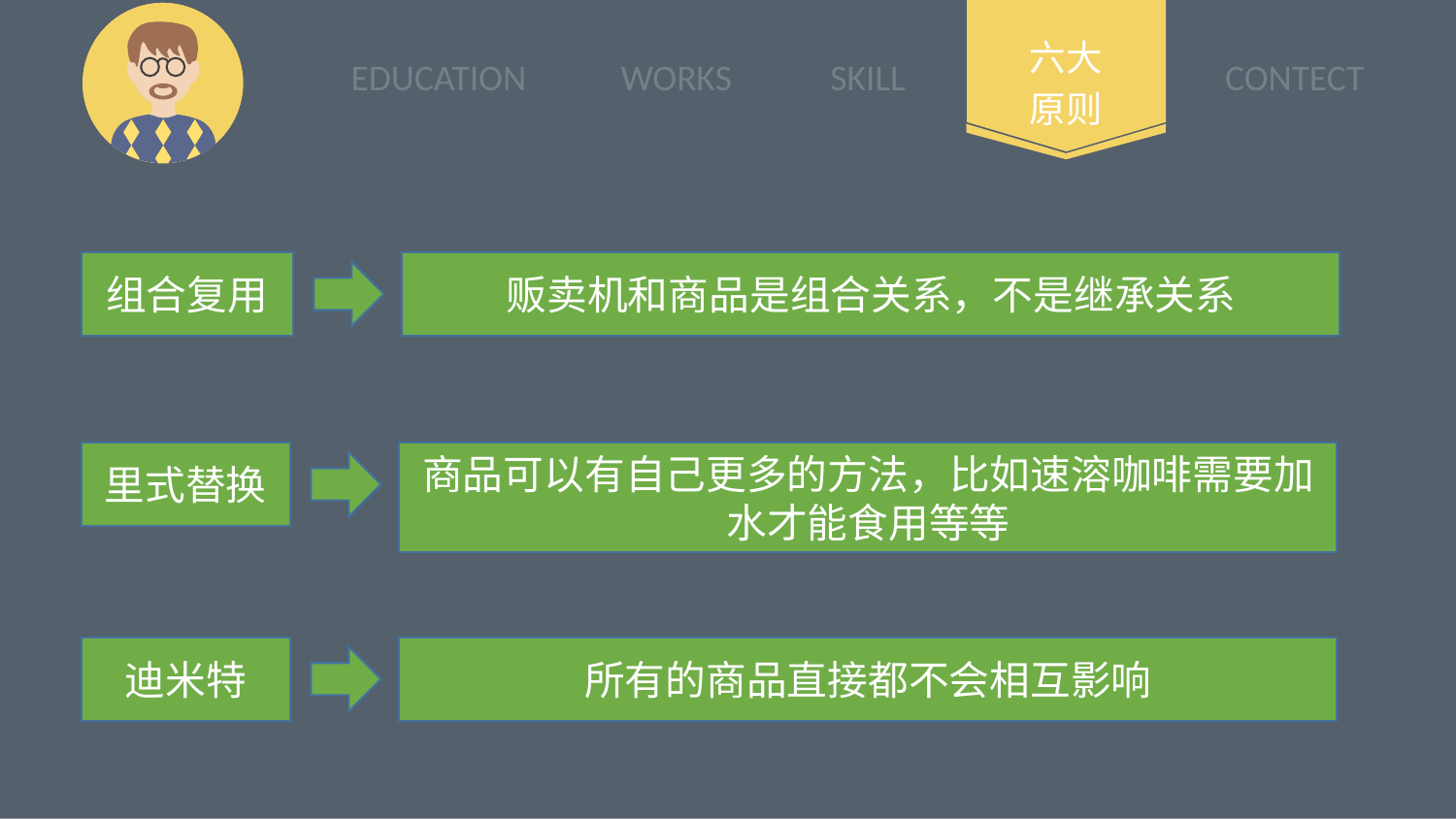

六大
原则
贩卖机和商品是组合关系，不是继承关系
组合复用

商品可以有自己更多的方法，比如速溶咖啡需要加水才能食用等等
里式替换

所有的商品直接都不会相互影响
迪米特